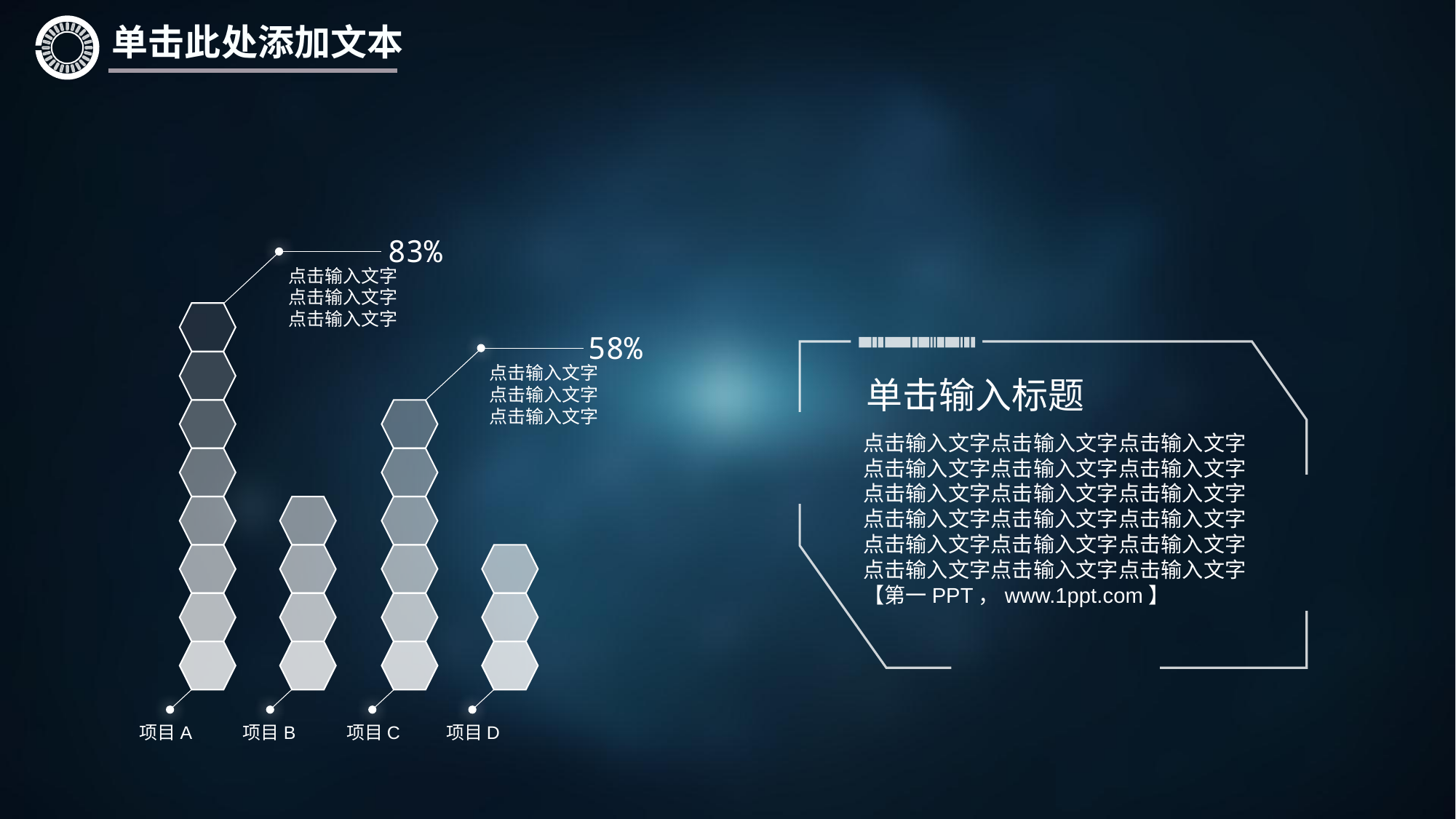

单击此处添加文本
83%

点击输入文字
点击输入文字
点击输入文字

58%

点击输入文字
点击输入文字
点击输入文字
单击输入标题

点击输入文字点击输入文字点击输入文字点击输入文字点击输入文字点击输入文字点击输入文字点击输入文字点击输入文字点击输入文字点击输入文字点击输入文字点击输入文字点击输入文字点击输入文字点击输入文字点击输入文字点击输入文字【第一PPT，www.1ppt.com】

项目A
项目B
项目C
项目D